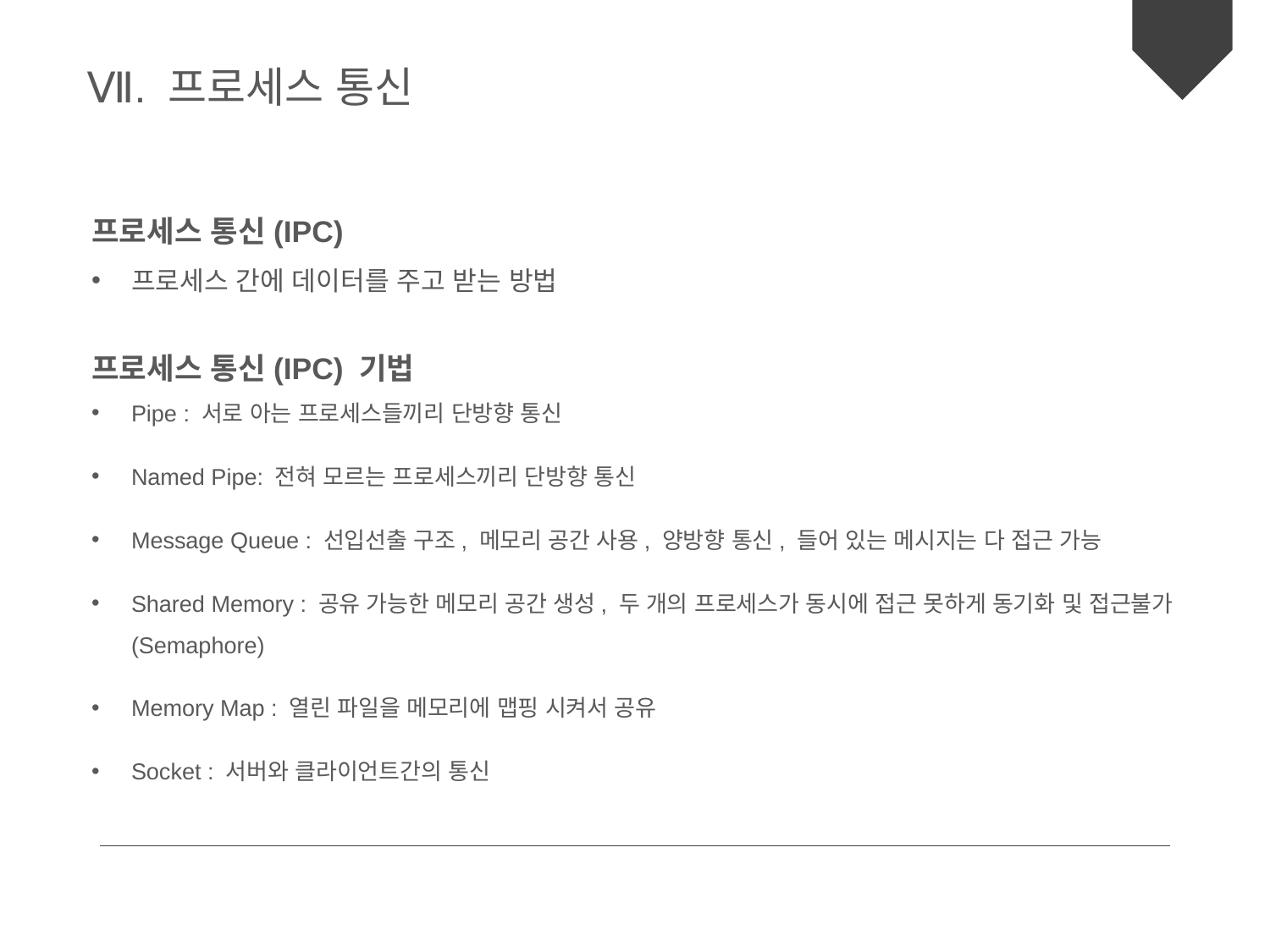

Ⅶ. 프로세스 통신
프로세스 통신(IPC)
프로세스 간에 데이터를 주고 받는 방법
프로세스 통신(IPC) 기법
Pipe : 서로 아는 프로세스들끼리 단방향 통신

Named Pipe: 전혀 모르는 프로세스끼리 단방향 통신

Message Queue : 선입선출 구조, 메모리 공간 사용, 양방향 통신, 들어 있는 메시지는 다 접근 가능

Shared Memory : 공유 가능한 메모리 공간 생성, 두 개의 프로세스가 동시에 접근 못하게 동기화 및 접근불가(Semaphore)

Memory Map : 열린 파일을 메모리에 맵핑 시켜서 공유

Socket : 서버와 클라이언트간의 통신